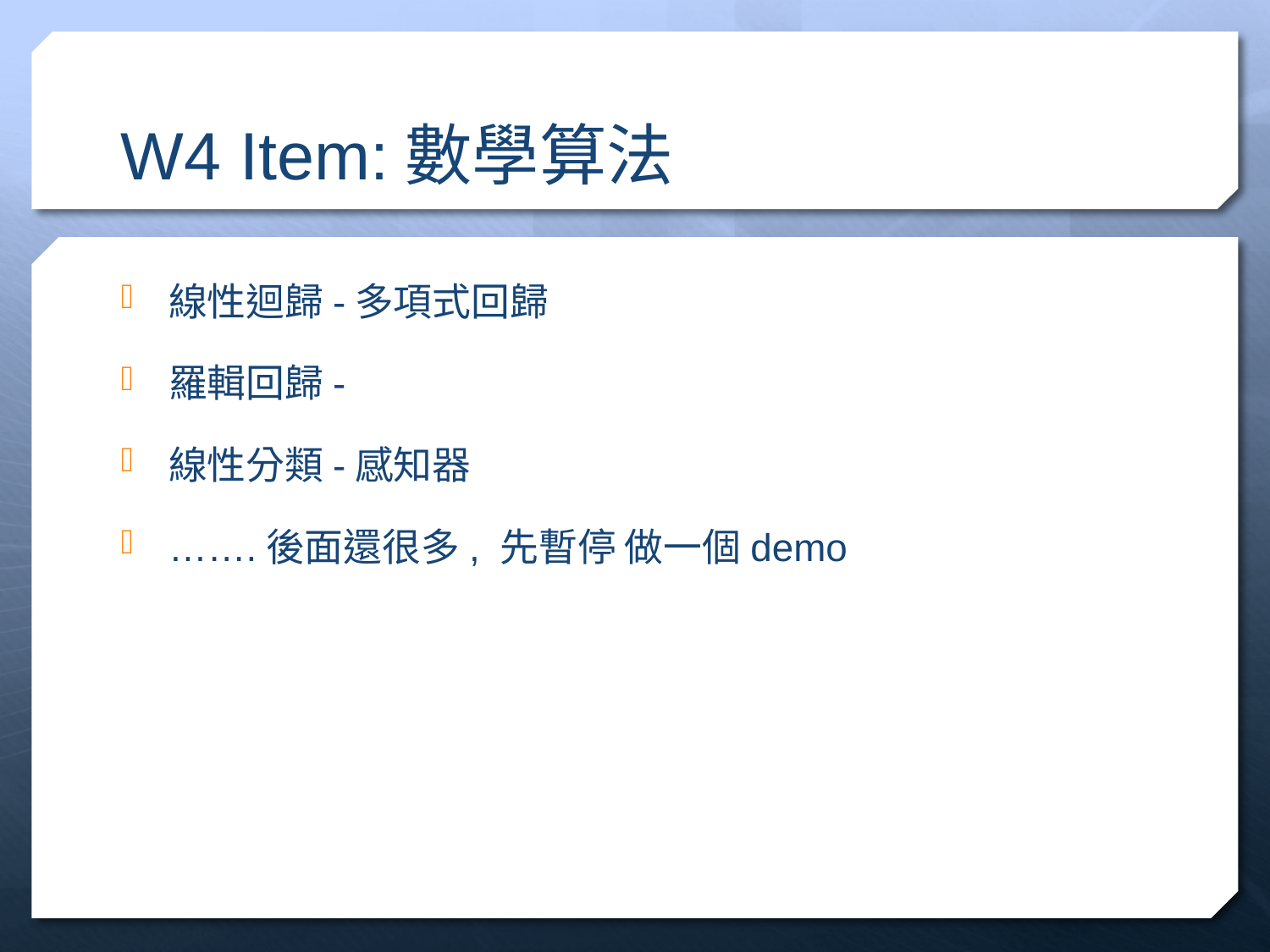

# W4 Item:數學算法
線性迴歸-多項式回歸
羅輯回歸-
線性分類-感知器
…….後面還很多, 先暫停 做一個demo